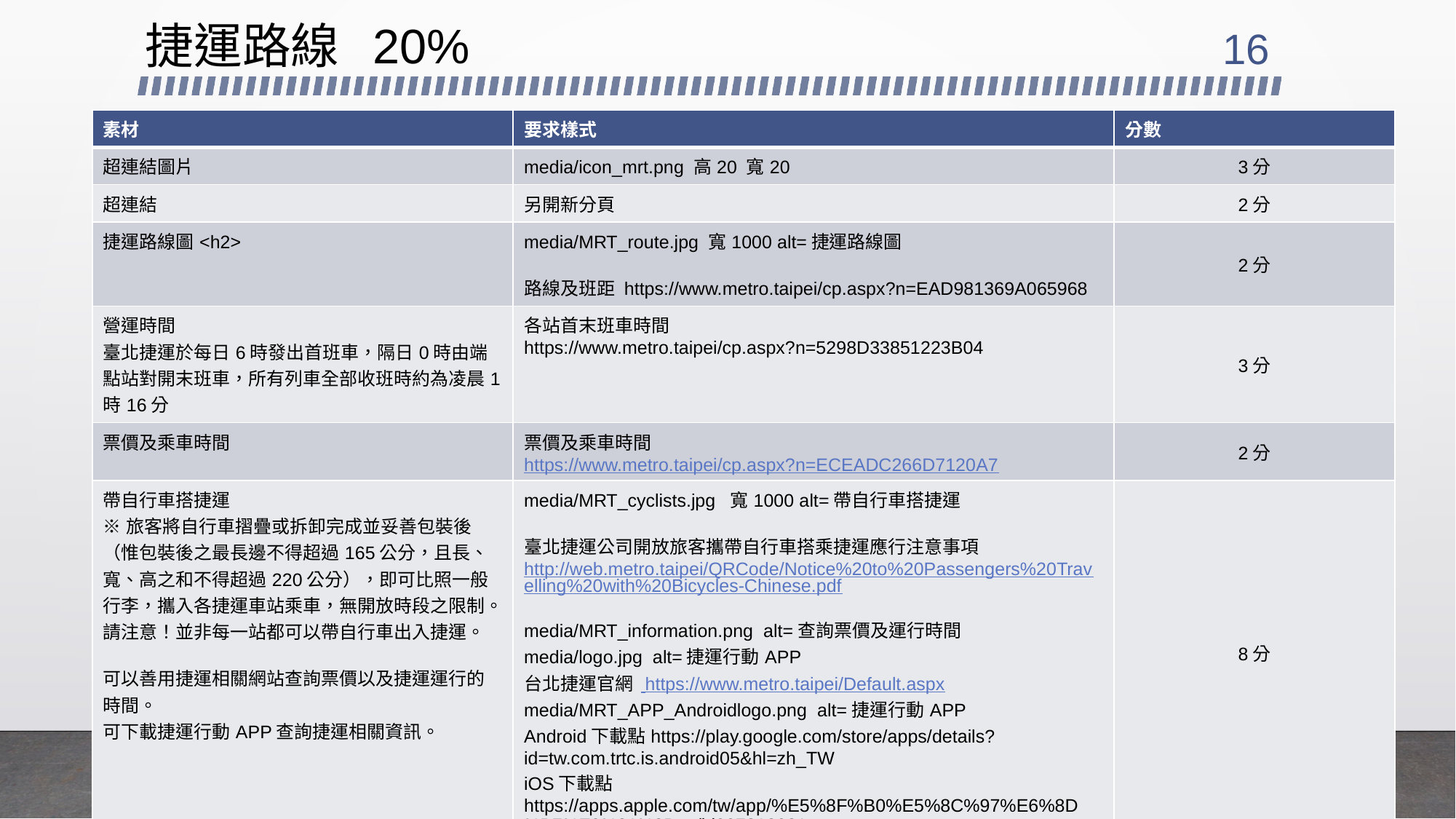

# 捷運路線  20%
16
| 素材 | 要求樣式 | 分數 |
| --- | --- | --- |
| 超連結圖片 | media/icon\_mrt.png 高20 寬20 | 3分 |
| 超連結 | 另開新分頁 | 2分 |
| 捷運路線圖<h2> | media/MRT\_route.jpg 寬1000 alt=捷運路線圖 路線及班距 https://www.metro.taipei/cp.aspx?n=EAD981369A065968 | 2分 |
| 營運時間 臺北捷運於每日6時發出首班車，隔日0時由端點站對開末班車，所有列車全部收班時約為凌晨1時16分 | 各站首末班車時間 https://www.metro.taipei/cp.aspx?n=5298D33851223B04 | 3分 |
| 票價及乘車時間 | 票價及乘車時間 https://www.metro.taipei/cp.aspx?n=ECEADC266D7120A7 | 2分 |
| 帶自行車搭捷運 ※旅客將自行車摺疊或拆卸完成並妥善包裝後（惟包裝後之最長邊不得超過165公分，且長、寬、高之和不得超過220公分），即可比照一般行李，攜入各捷運車站乘車，無開放時段之限制。 請注意！並非每一站都可以帶自行車出入捷運。 可以善用捷運相關網站查詢票價以及捷運運行的時間。 可下載捷運行動APP查詢捷運相關資訊。 | media/MRT\_cyclists.jpg 寬1000 alt=帶自行車搭捷運 臺北捷運公司開放旅客攜帶自行車搭乘捷運應行注意事項 http://web.metro.taipei/QRCode/Notice%20to%20Passengers%20Travelling%20with%20Bicycles-Chinese.pdf media/MRT\_information.png alt=查詢票價及運行時間 media/logo.jpg alt=捷運行動APP 台北捷運官網 https://www.metro.taipei/Default.aspx media/MRT\_APP\_Androidlogo.png alt=捷運行動APP Android下載點https://play.google.com/store/apps/details?id=tw.com.trtc.is.android05&hl=zh\_TW iOS下載點 https://apps.apple.com/tw/app/%E5%8F%B0%E5%8C%97%E6%8D%B7%E9%81%8Bgo/id997212021 | 8分 |